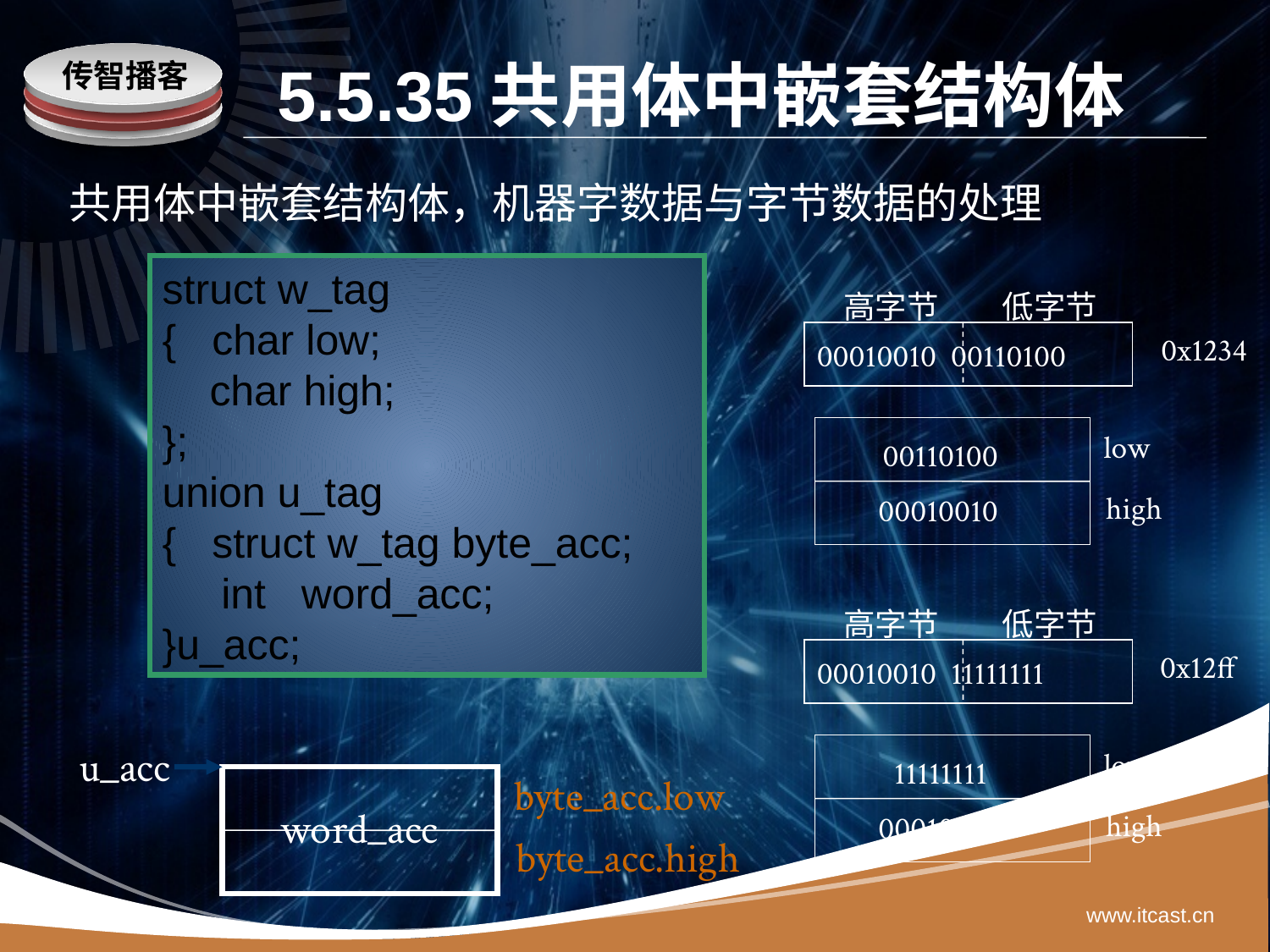

# 5.5.35共用体中嵌套结构体
共用体中嵌套结构体，机器字数据与字节数据的处理
struct w_tag
{   char low;
    char high;
};
union u_tag
{   struct w_tag byte_acc;
     int   word_acc;
}u_acc;
高字节
低字节
00010010  00110100

0x1234

low
00110100

high
00010010
高字节
低字节
00010010  11111111

0x12ff

low
11111111

high
00010010
u_acc
byte_acc.low

word_acc
byte_acc.high

www.itcast.cn